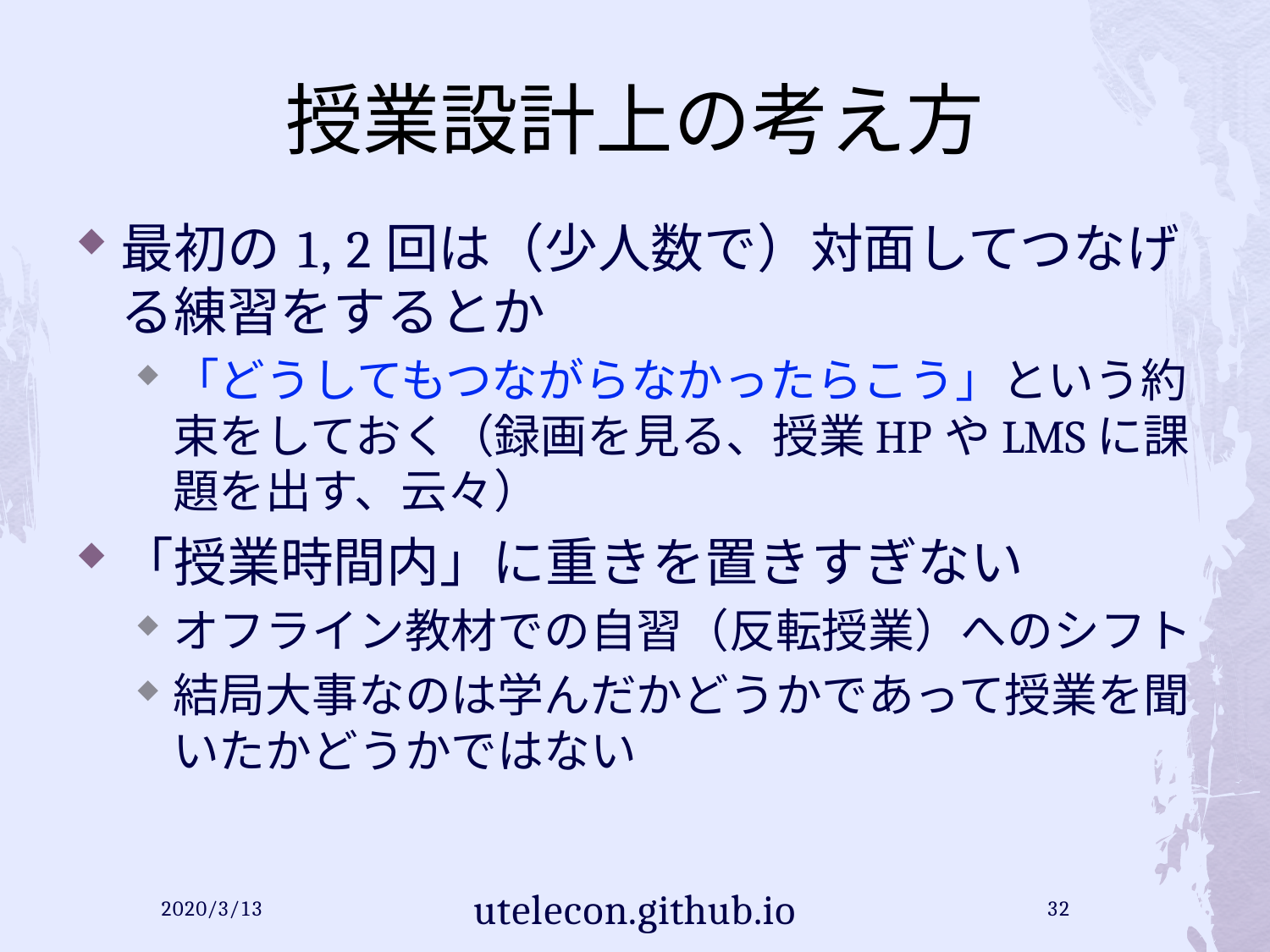

# 授業設計上の考え方
最初の1, 2回は（少人数で）対面してつなげる練習をするとか
「どうしてもつながらなかったらこう」という約束をしておく（録画を見る、授業HPやLMSに課題を出す、云々）
「授業時間内」に重きを置きすぎない
オフライン教材での自習（反転授業）へのシフト
結局大事なのは学んだかどうかであって授業を聞いたかどうかではない
2020/3/13
utelecon.github.io
32